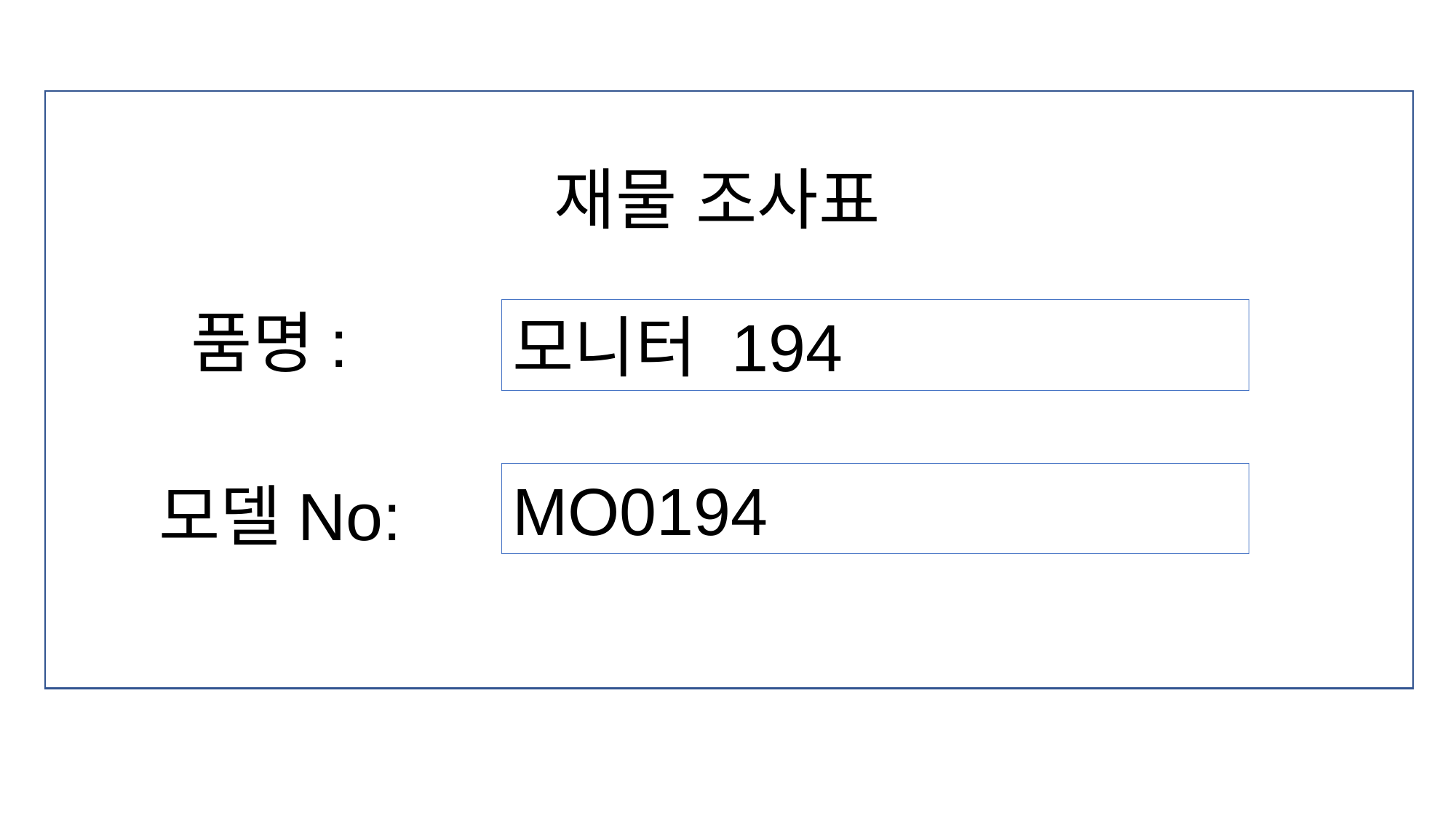

재물 조사표
품명:
모니터 194
MO0194
모델No: